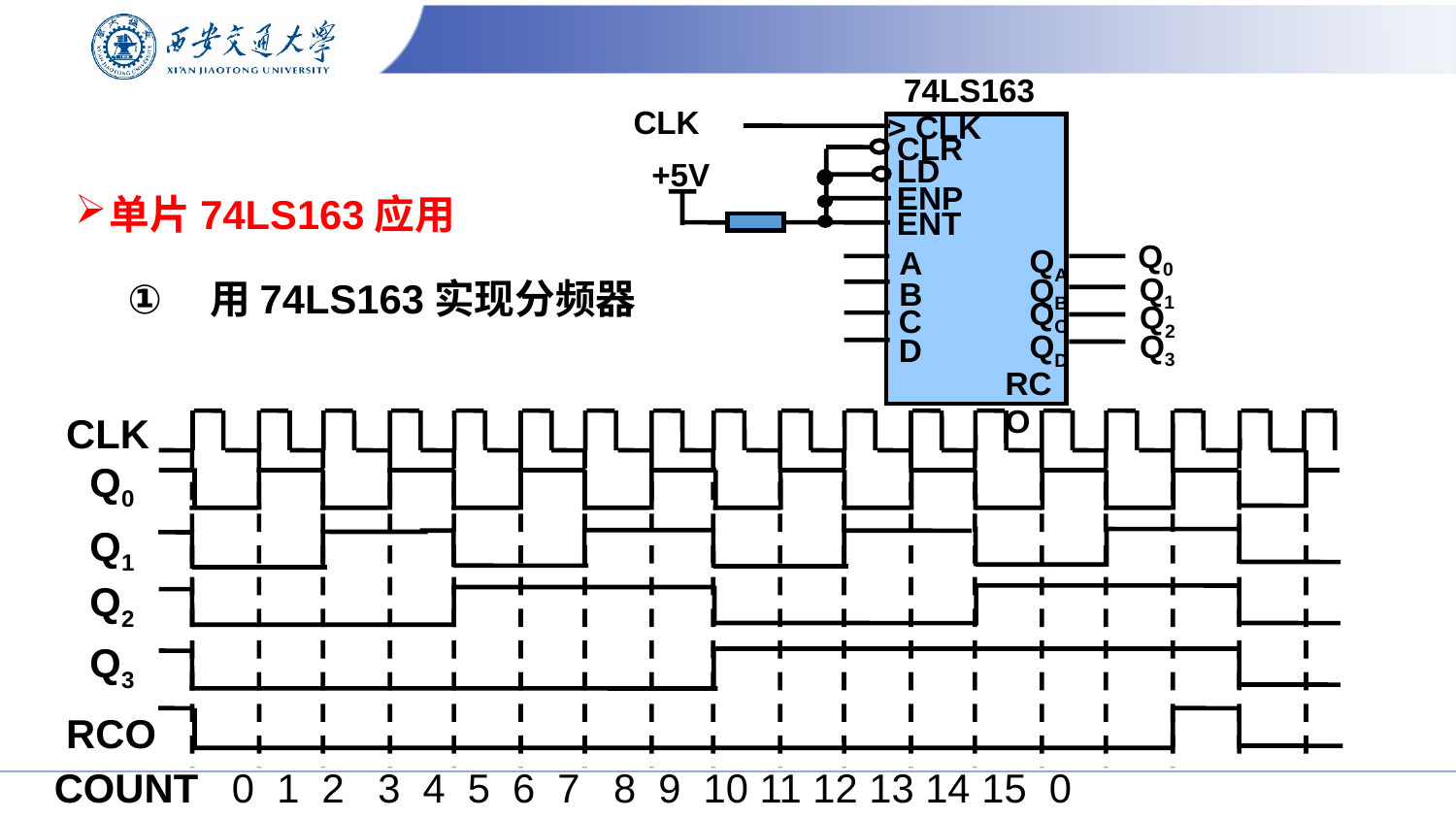

74LS163
CLK
> CLK

CLR

+5V

ENP

ENT

Q0
A

Q1
B

QC

Q2
C

Q3
D

RCO

LD
# 单片74LS163应用
QA
QB

用74LS163实现分频器
QD
CLK

Q0

Q1

Q2

Q3

RCO

COUNT   0  1  2   3  4  5  6  7   8  9  10 11 12 13 14 15  0